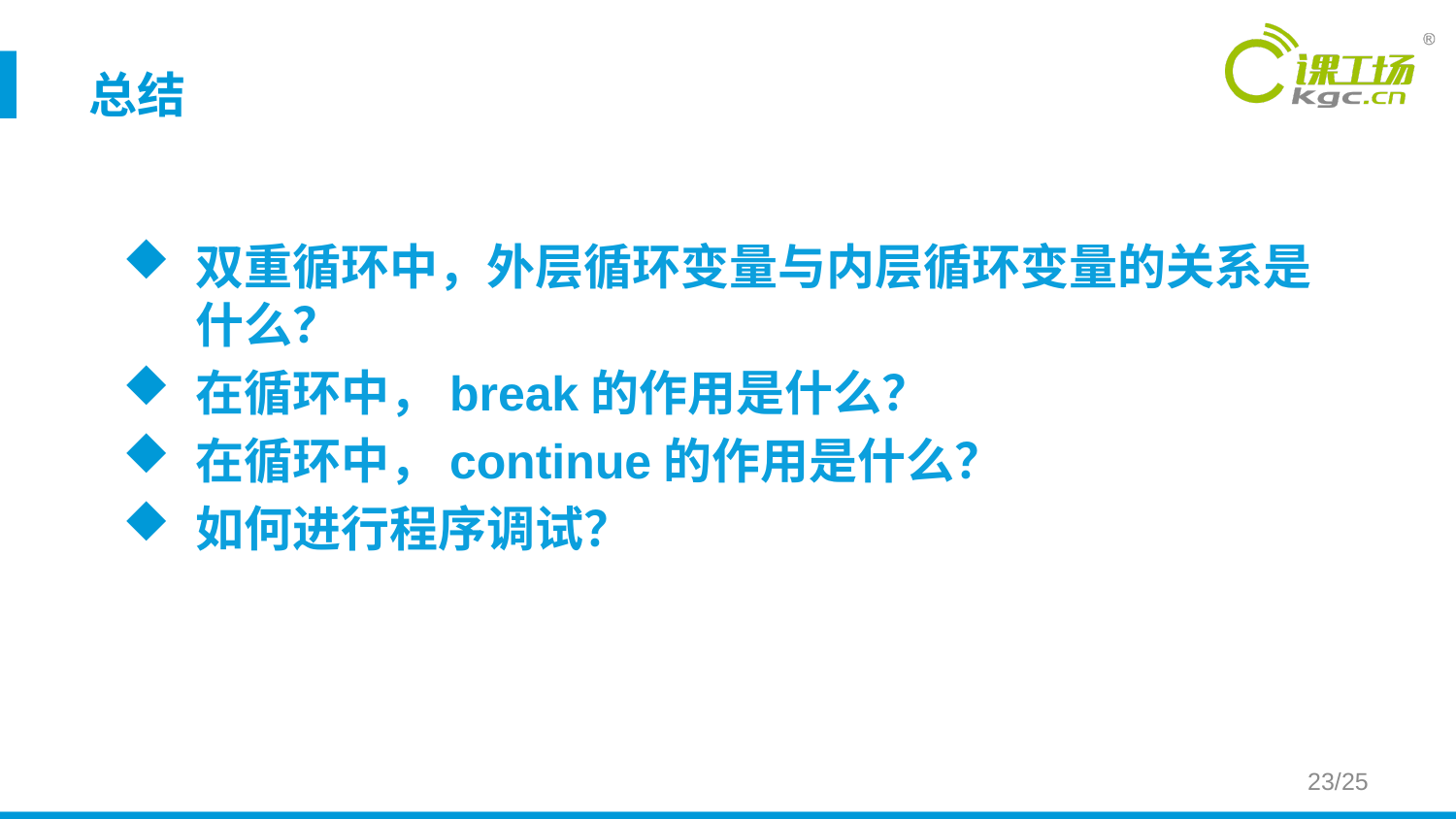

总结

双重循环中，外层循环变量与内层循环变量的关系是什么？
在循环中，break的作用是什么？
在循环中，continue的作用是什么？
如何进行程序调试？
23/25